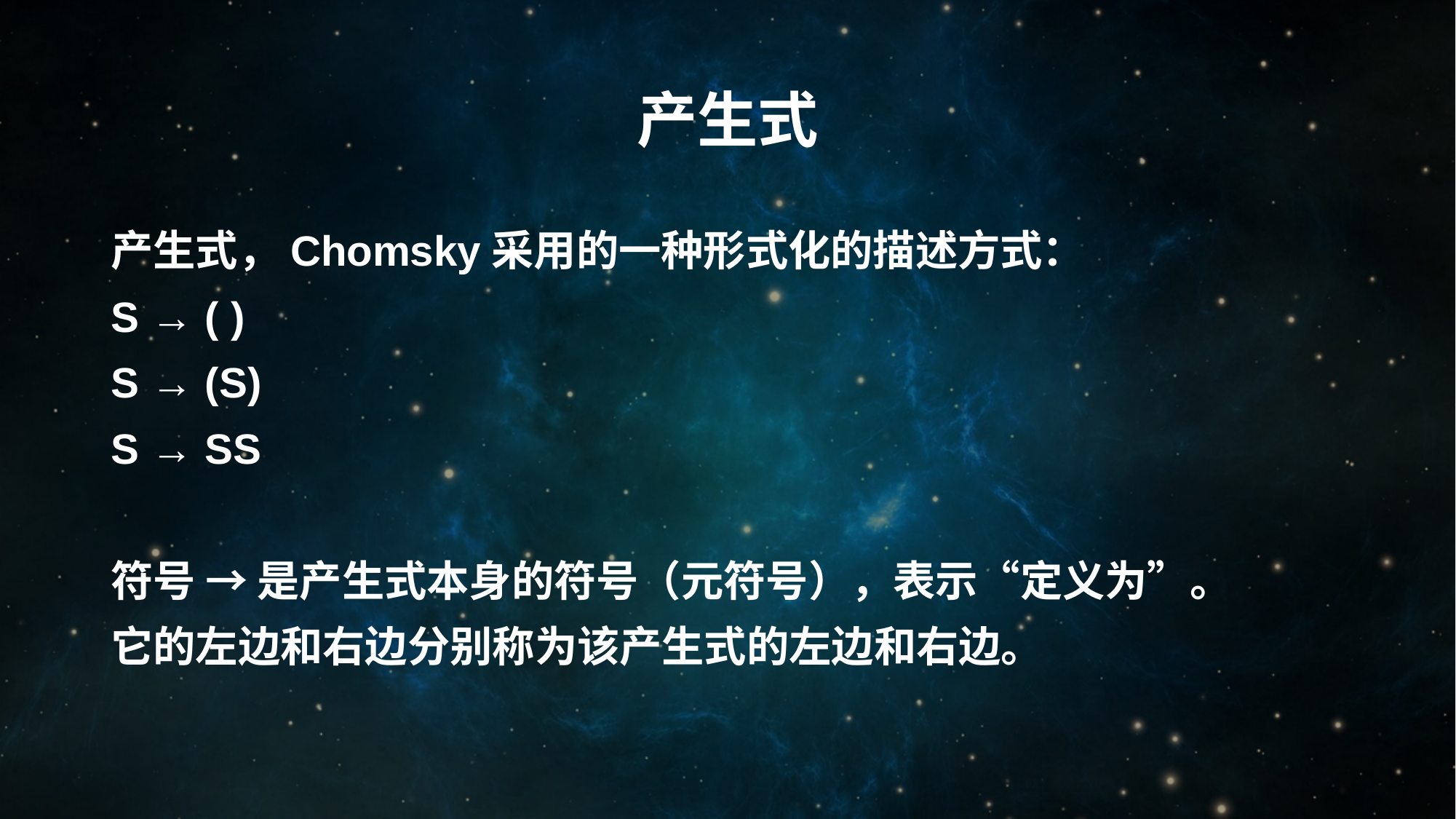

# 产生式
产生式，Chomsky采用的一种形式化的描述方式：
S → ( )
S → (S)
S → SS

符号 → 是产生式本身的符号（元符号），表示“定义为”。
它的左边和右边分别称为该产生式的左边和右边。